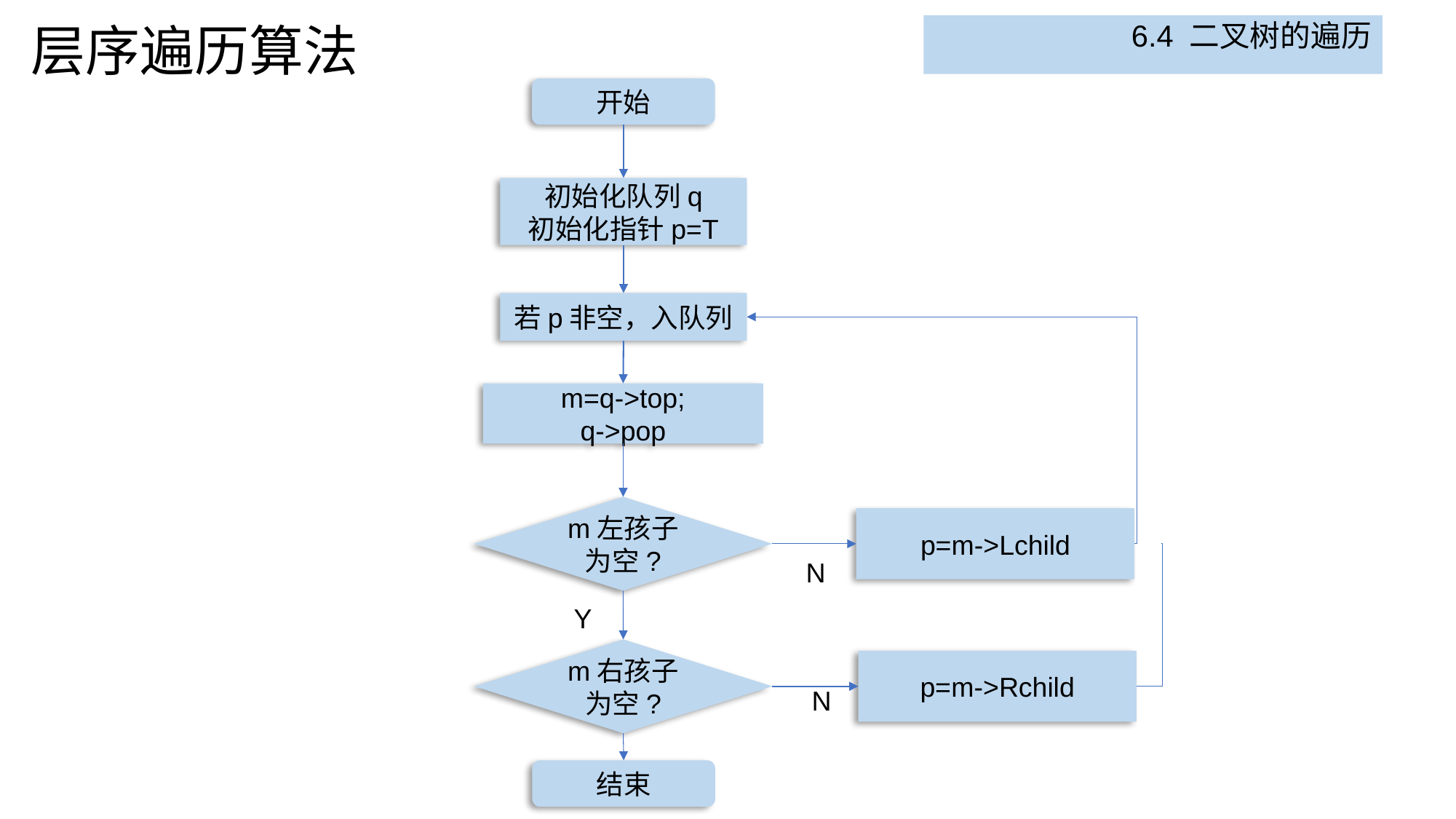

# 层序遍历算法
6.4 二叉树的遍历
开始
初始化队列q
初始化指针p=T
若p非空，入队列
m=q->top;
q->pop
m左孩子为空?
p=m->Lchild
N
Y
m右孩子为空?
p=m->Rchild
N
结束